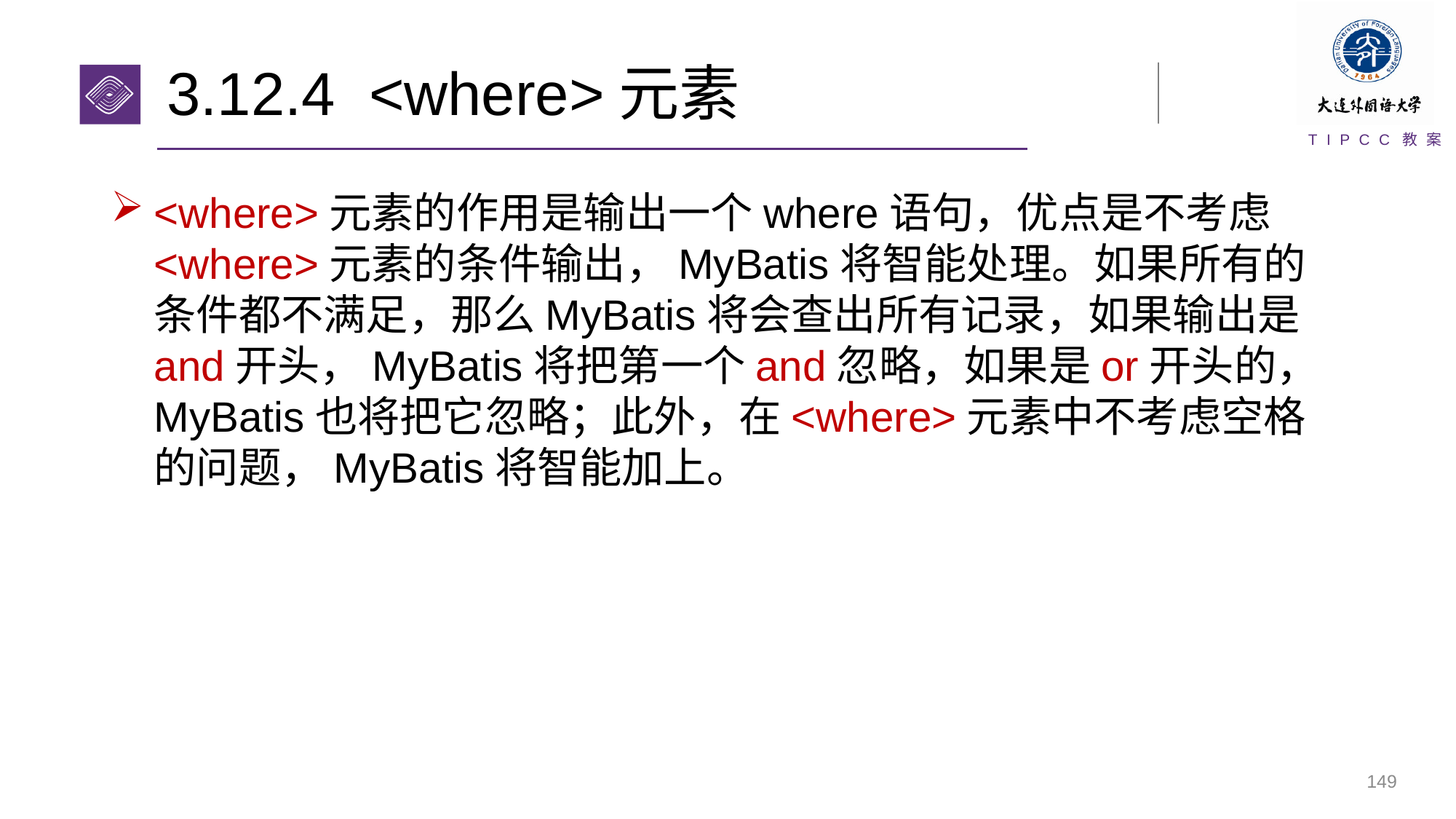

# 3.12.4  <where>元素
<where>元素的作用是输出一个where语句，优点是不考虑<where>元素的条件输出，MyBatis将智能处理。如果所有的条件都不满足，那么MyBatis将会查出所有记录，如果输出是and开头，MyBatis将把第一个and忽略，如果是or开头的，MyBatis也将把它忽略；此外，在<where>元素中不考虑空格的问题，MyBatis将智能加上。
149